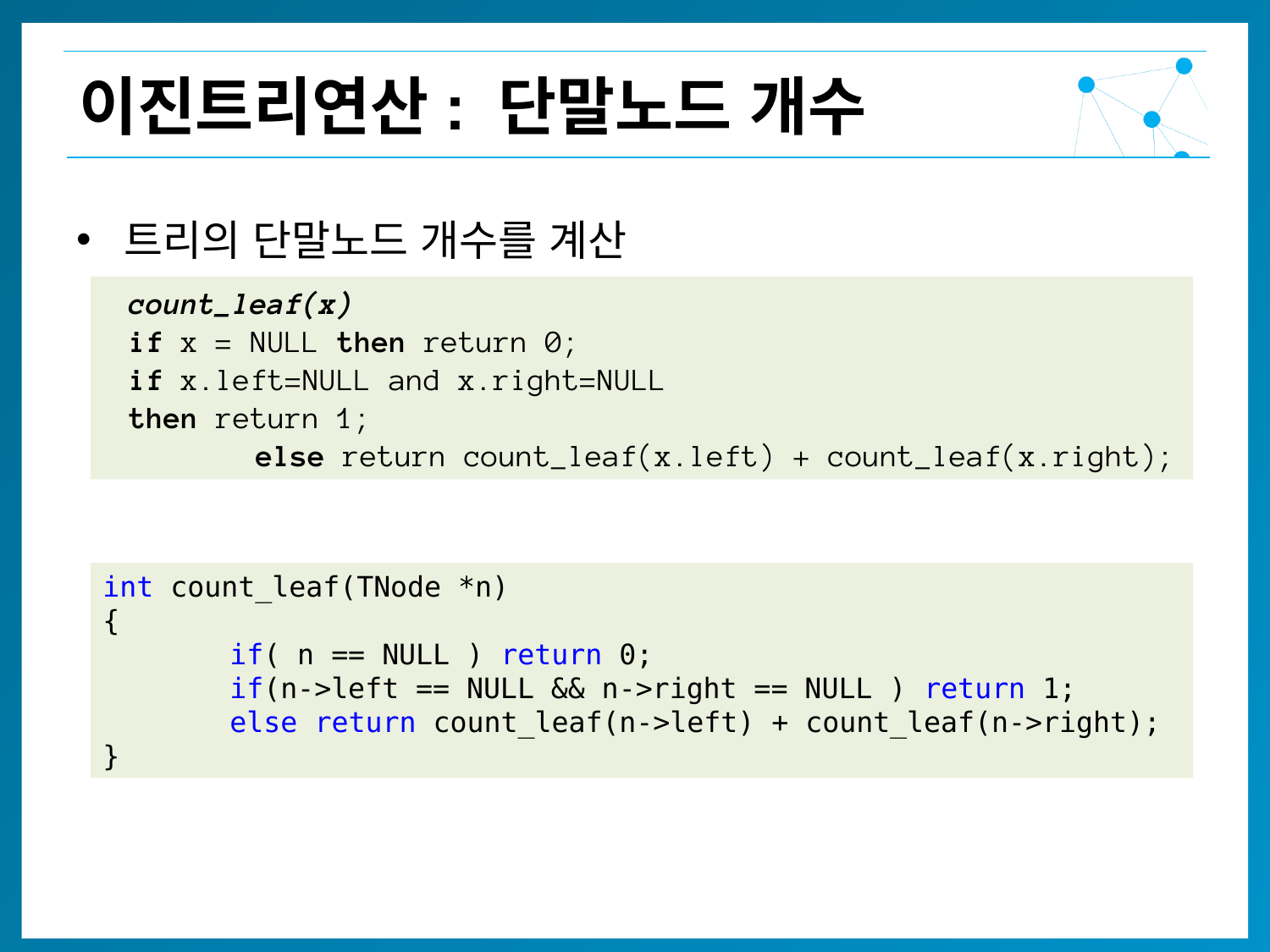

이진트리연산: 단말노드 개수
트리의 단말노드 개수를 계산
count_leaf(x)
if x = NULL then return 0;
if x.left=NULL and x.right=NULL
then return 1;
	else return count_leaf(x.left) + count_leaf(x.right);
int count_leaf(TNode *n)
{
	if( n == NULL ) return 0;
	if(n->left == NULL && n->right == NULL ) return 1;
	else return count_leaf(n->left) + count_leaf(n->right);
}